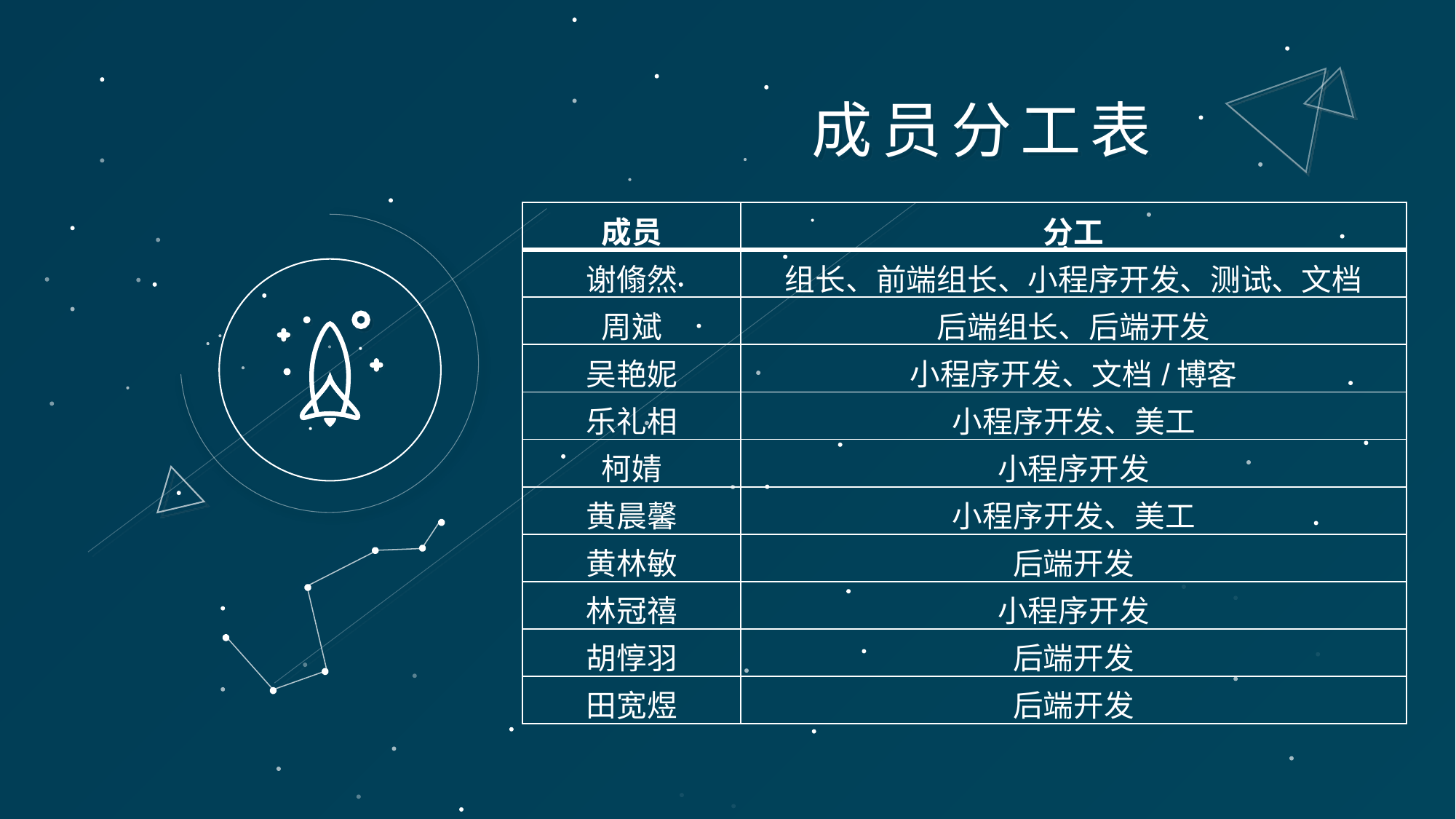

成员分工表
| 成员 | 分工 |
| --- | --- |
| 谢翛然 | 组长、前端组长、小程序开发、测试、文档 |
| 周斌 | 后端组长、后端开发 |
| 吴艳妮 | 小程序开发、文档/博客 |
| 乐礼相 | 小程序开发、美工 |
| 柯婧 | 小程序开发 |
| 黄晨馨 | 小程序开发、美工 |
| 黄林敏 | 后端开发 |
| 林冠禧 | 小程序开发 |
| 胡惇羽 | 后端开发 |
| 田宽煜 | 后端开发 |